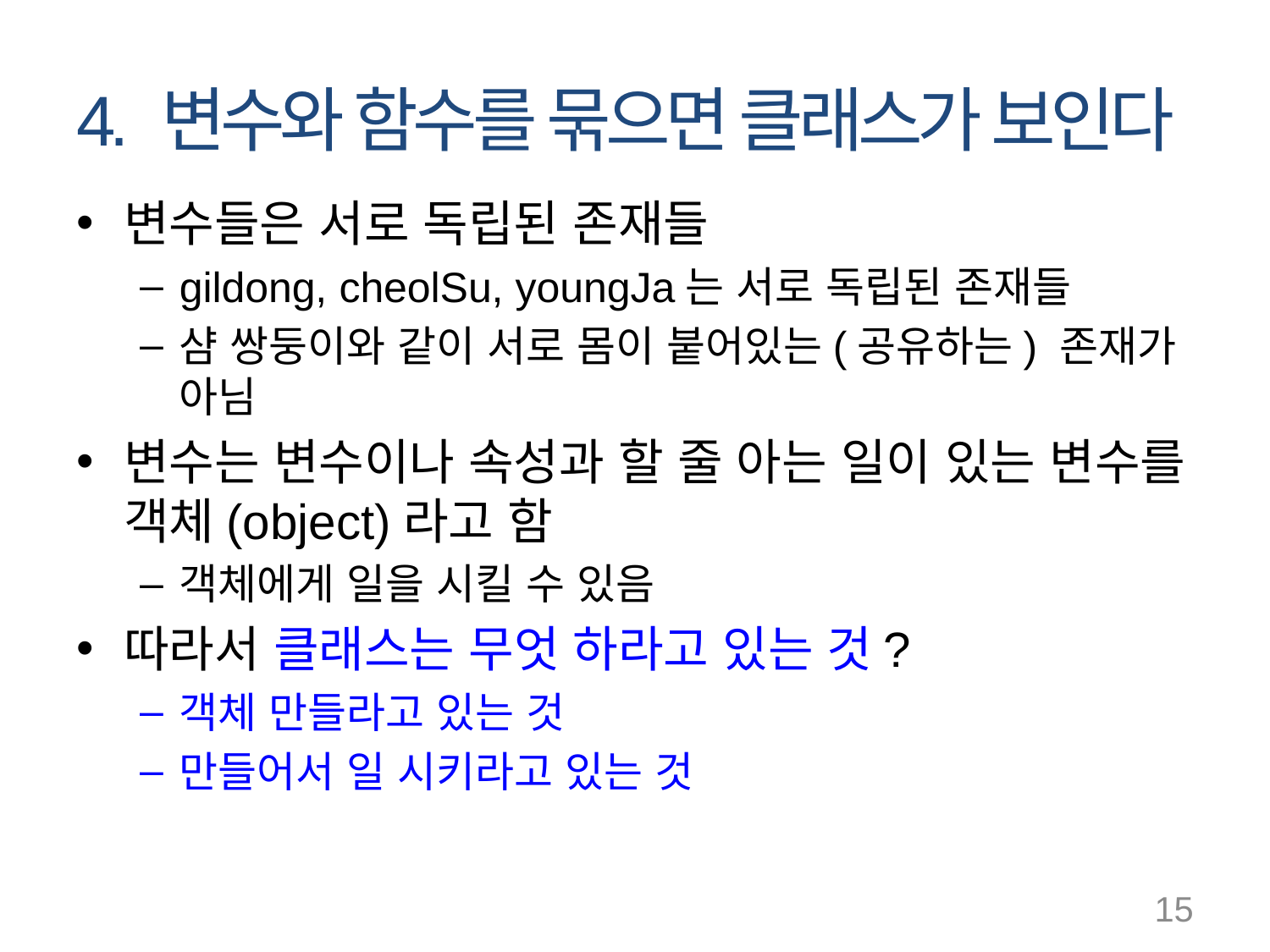

# 4. 변수와 함수를 묶으면 클래스가 보인다
변수들은 서로 독립된 존재들
gildong, cheolSu, youngJa는 서로 독립된 존재들
샴 쌍둥이와 같이 서로 몸이 붙어있는(공유하는) 존재가 아님
변수는 변수이나 속성과 할 줄 아는 일이 있는 변수를 객체(object)라고 함
객체에게 일을 시킬 수 있음
따라서 클래스는 무엇 하라고 있는 것?
객체 만들라고 있는 것
만들어서 일 시키라고 있는 것
15